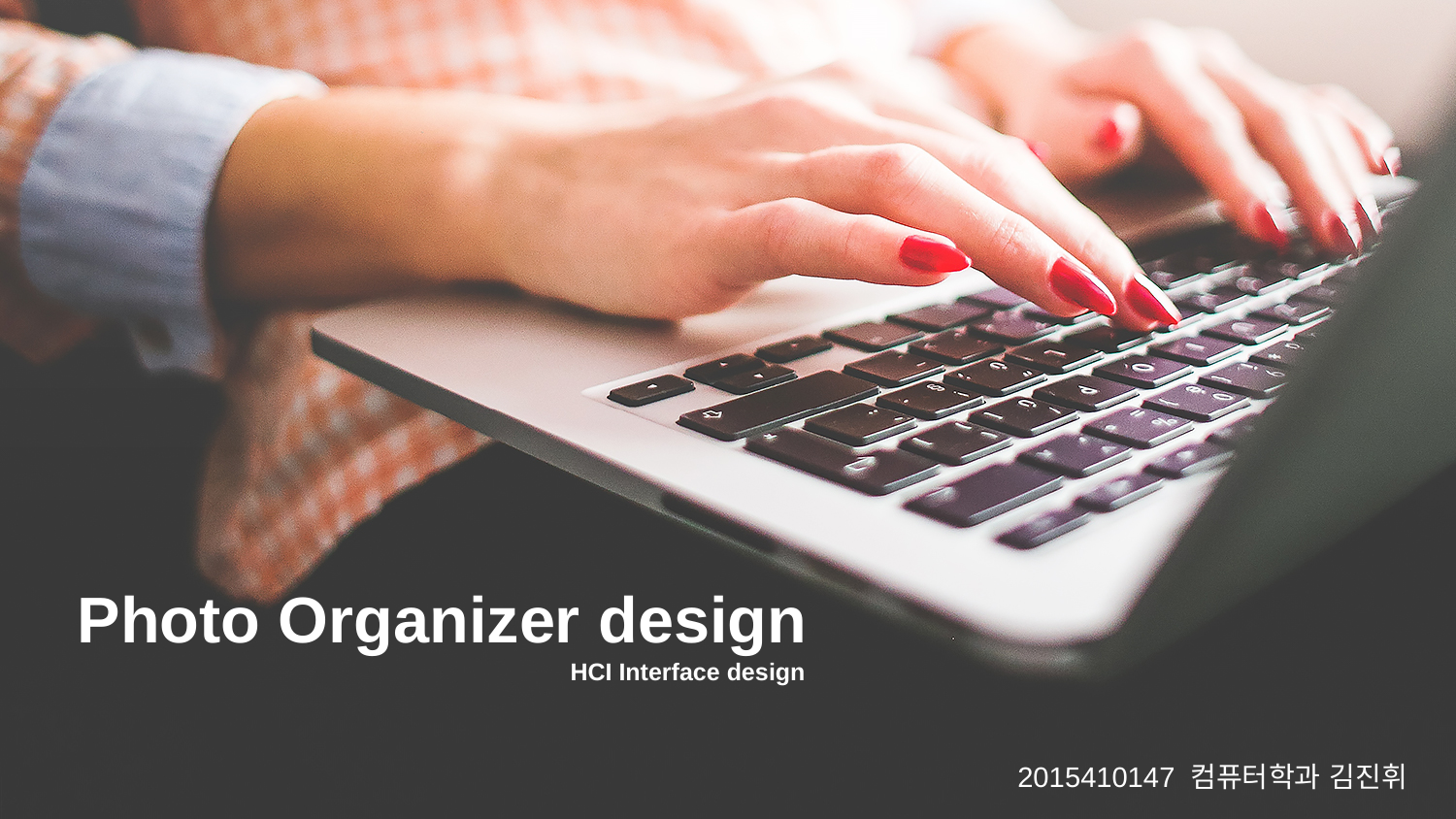

Photo Organizer design
HCI Interface design
2015410147 컴퓨터학과 김진휘